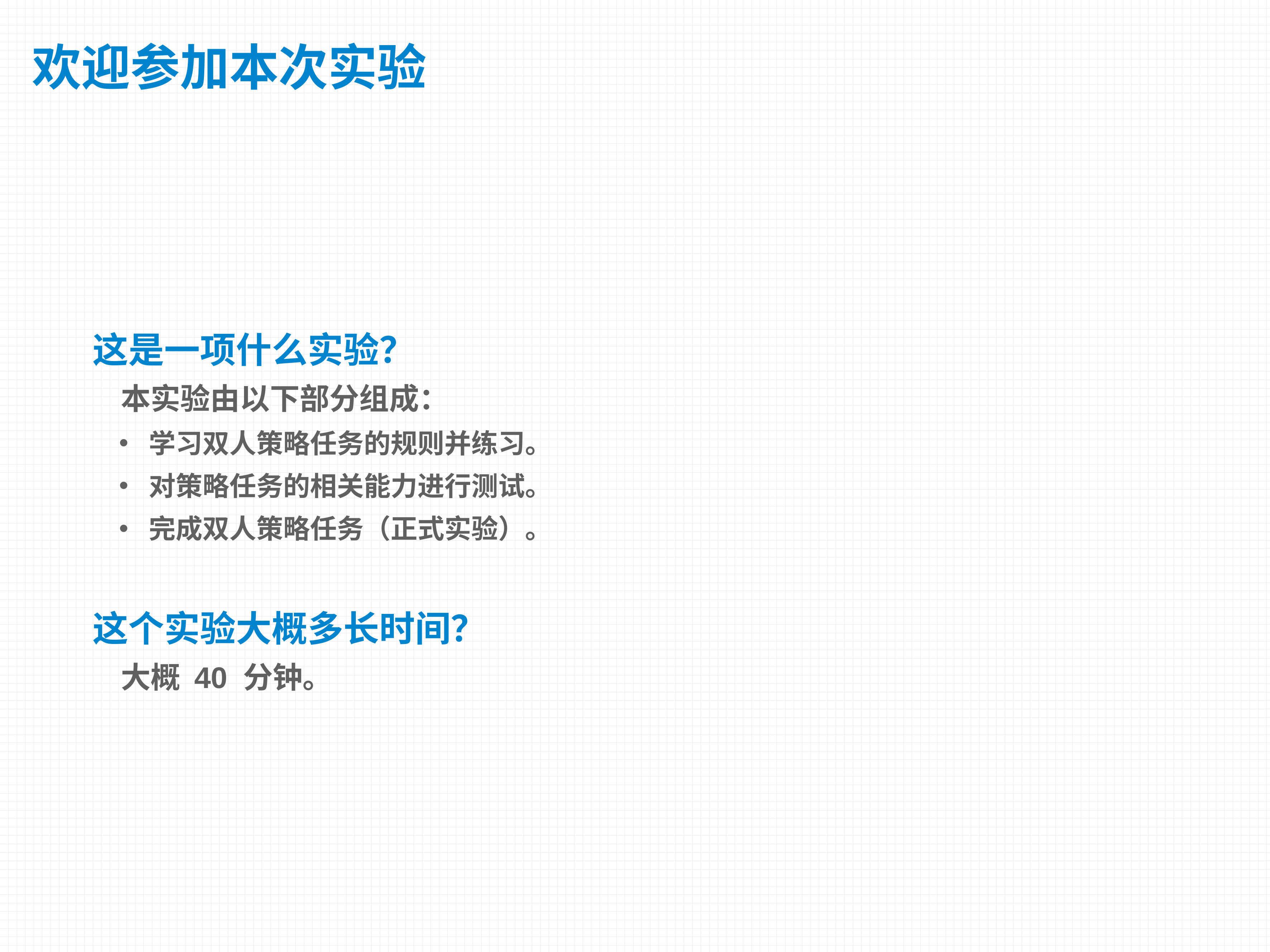

# 欢迎参加本次实验
这是一项什么实验？
本实验由以下部分组成：
学习双人策略任务的规则并练习。
对策略任务的相关能力进行测试。
完成双人策略任务（正式实验）。

这个实验大概多长时间？
大概 40 分钟。